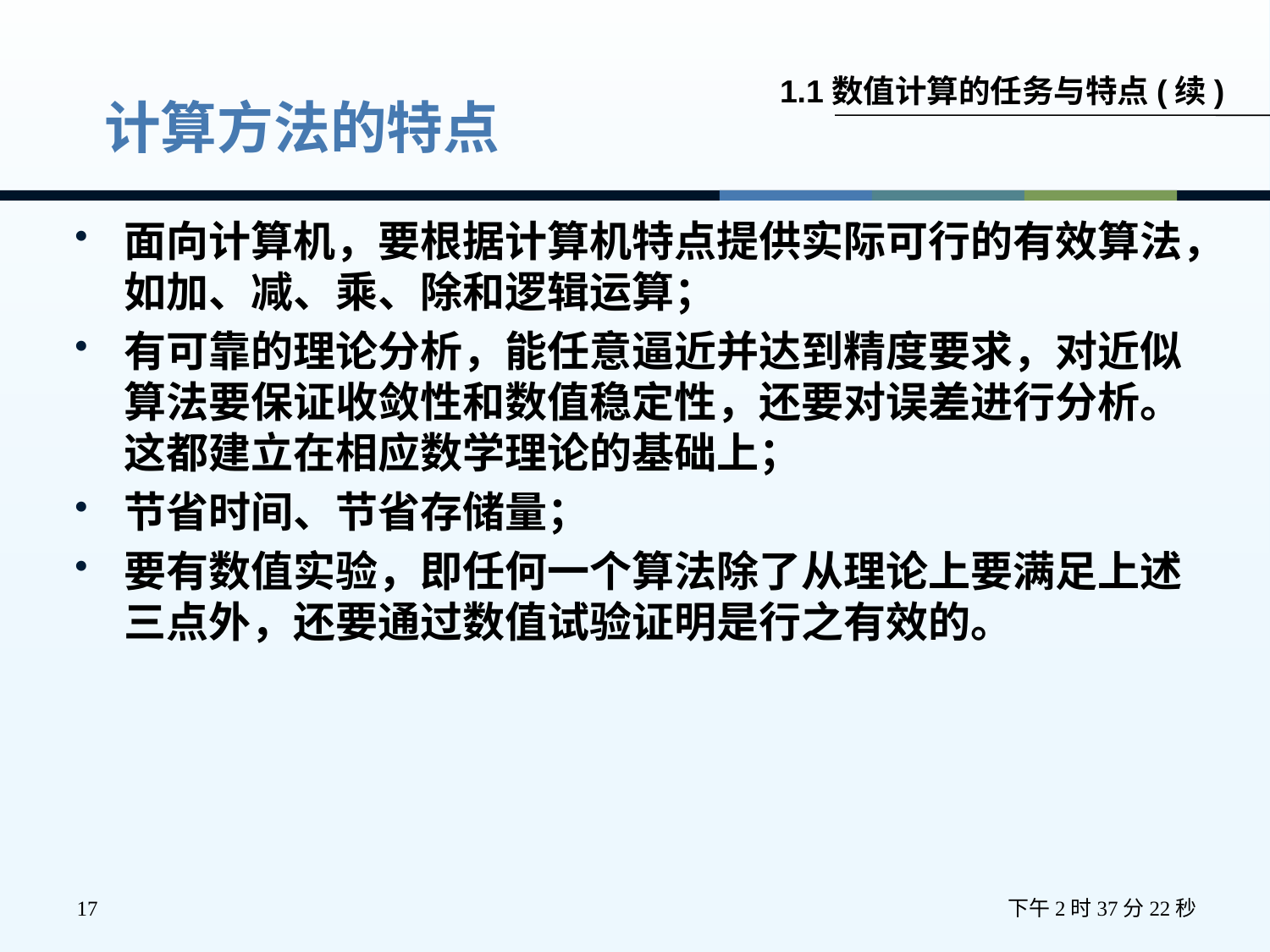

1.1数值计算的任务与特点(续)
计算方法的特点

面向计算机，要根据计算机特点提供实际可行的有效算法，如加、减、乘、除和逻辑运算；
有可靠的理论分析，能任意逼近并达到精度要求，对近似算法要保证收敛性和数值稳定性，还要对误差进行分析。这都建立在相应数学理论的基础上；
节省时间、节省存储量；
要有数值实验，即任何一个算法除了从理论上要满足上述三点外，还要通过数值试验证明是行之有效的。
17
下午2时37分22秒